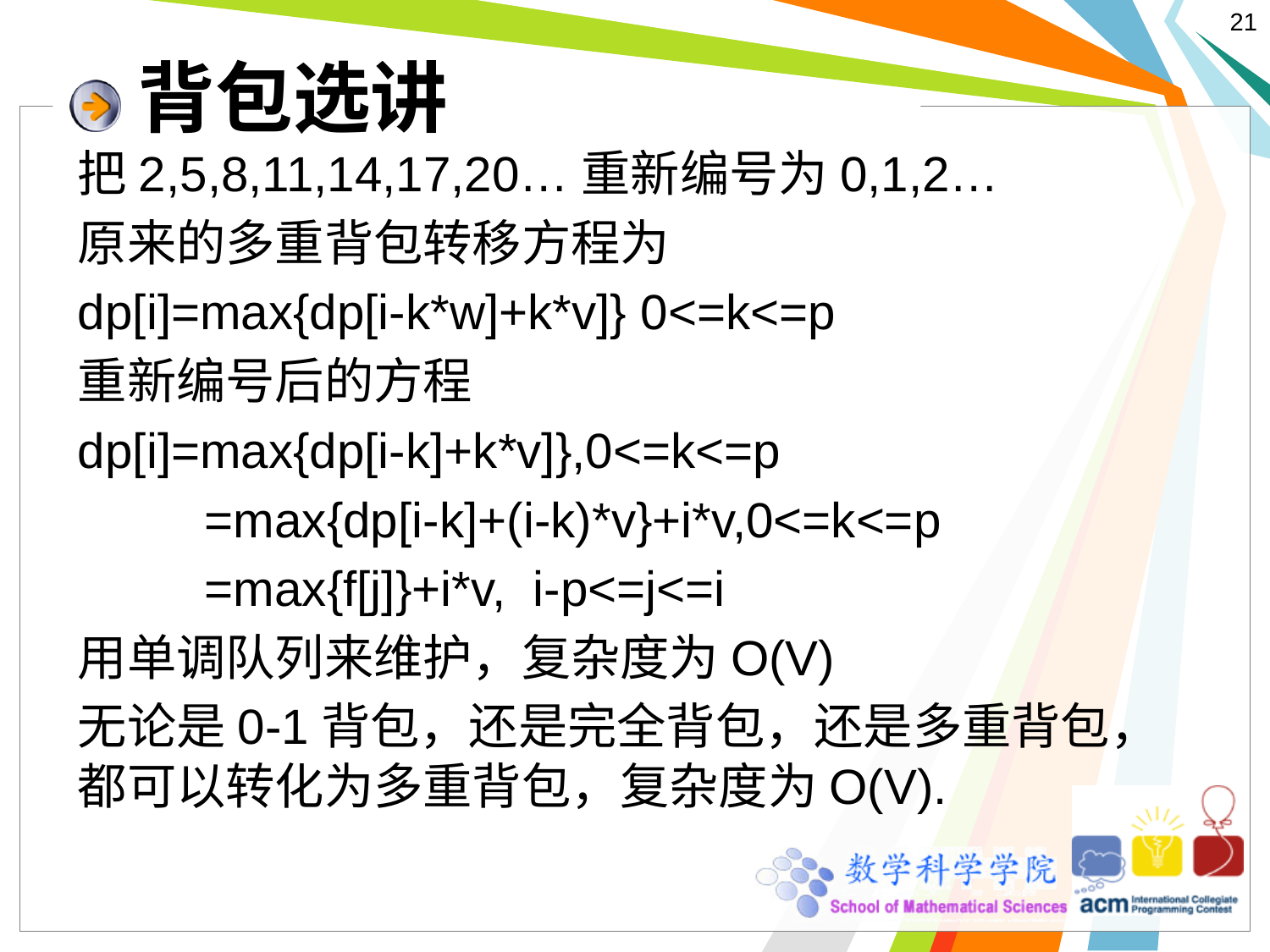

# 背包选讲
把2,5,8,11,14,17,20…重新编号为0,1,2…
原来的多重背包转移方程为
dp[i]=max{dp[i-k*w]+k*v]} 0<=k<=p
重新编号后的方程
dp[i]=max{dp[i-k]+k*v]},0<=k<=p
	=max{dp[i-k]+(i-k)*v}+i*v,0<=k<=p
	=max{f[j]}+i*v,  i-p<=j<=i
用单调队列来维护，复杂度为O(V)
无论是0-1背包，还是完全背包，还是多重背包，都可以转化为多重背包，复杂度为O(V).